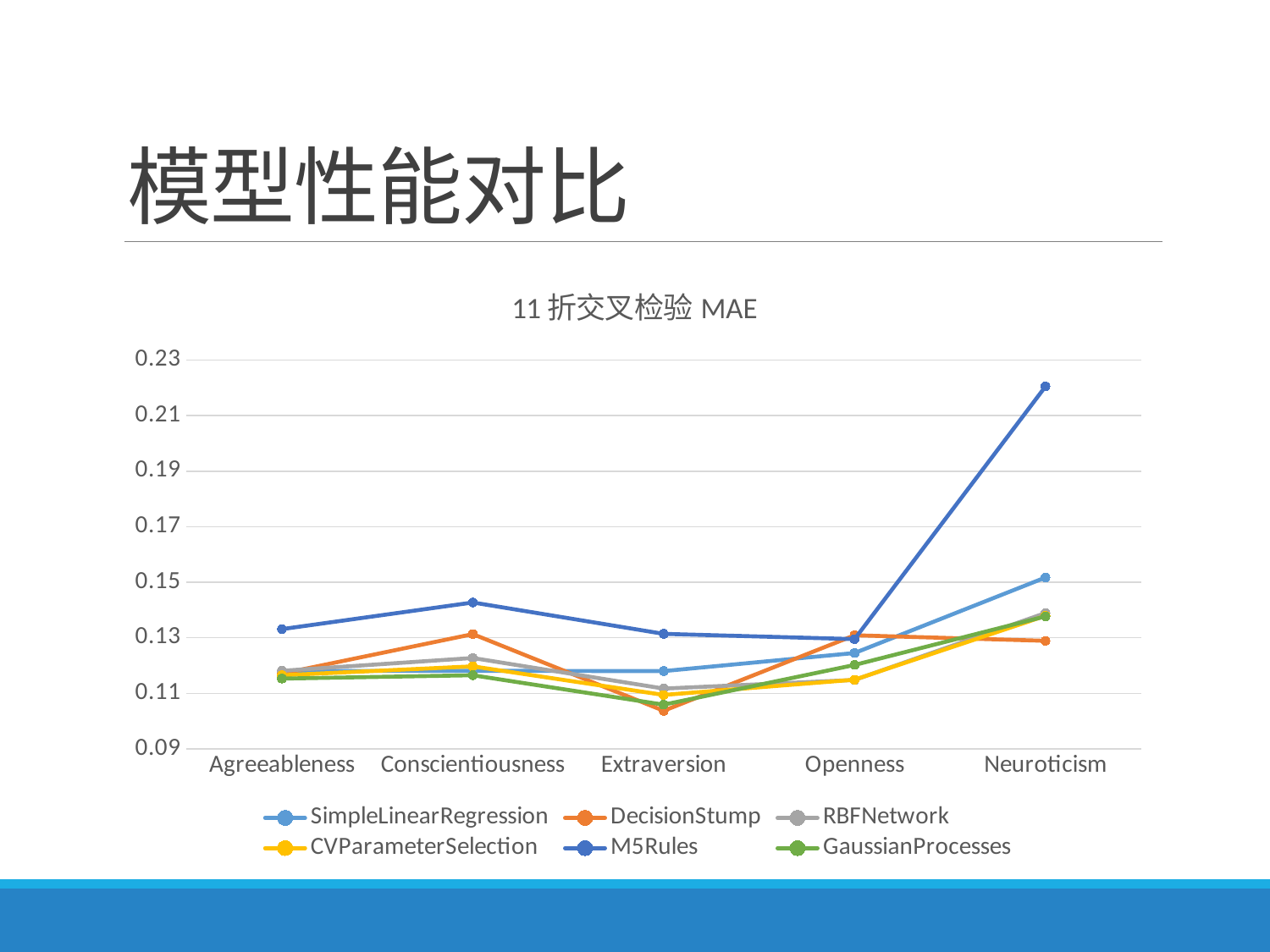

# 模型性能对比

### Chart: 11折交叉检验MAE

| Category | SimpleLinearRegression | DecisionStump | RBFNetwork | CVParameterSelection | M5Rules | GaussianProcesses |
|---|---|---|---|---|---|---|
| Agreeableness | 0.118 | 0.1171 | 0.1181 | 0.1165 | 0.1331 | 0.1153 |
| Conscientiousness | 0.1181 | 0.1313 | 0.1227 | 0.1197 | 0.1427 | 0.1165 |
| Extraversion | 0.118 | 0.1037 | 0.1117 | 0.1094 | 0.1314 | 0.1059 |
| Openness | 0.1245 | 0.1309 | 0.1148 | 0.1149 | 0.1295 | 0.1202 |
| Neuroticism | 0.1517 | 0.1289 | 0.1389 | 0.1379 | 0.2205 | 0.1377 |